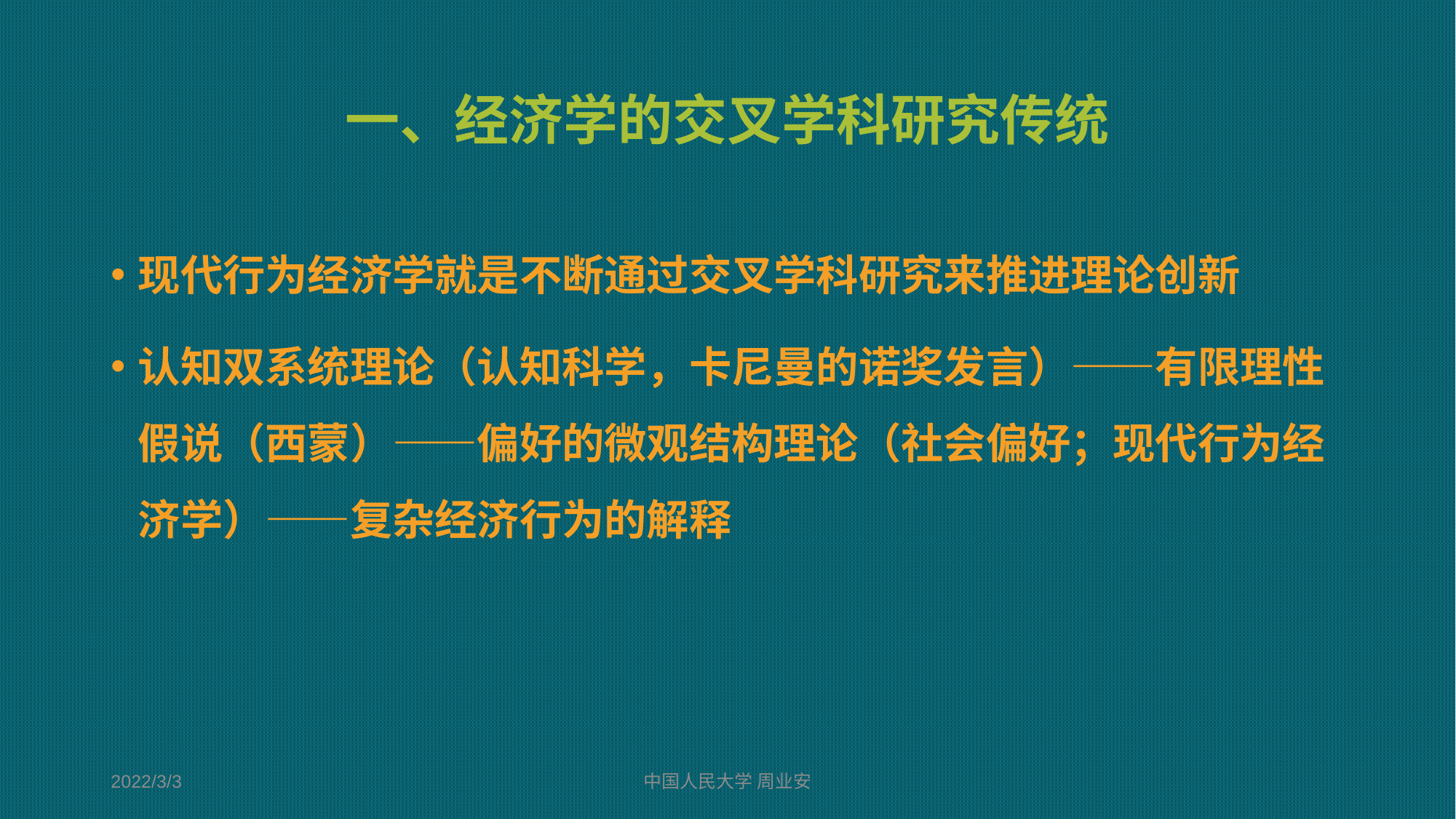

# 一、经济学的交叉学科研究传统
现代行为经济学就是不断通过交叉学科研究来推进理论创新
认知双系统理论（认知科学，卡尼曼的诺奖发言）——有限理性假说（西蒙）——偏好的微观结构理论（社会偏好；现代行为经济学）——复杂经济行为的解释

2022/3/3
中国人民大学 周业安